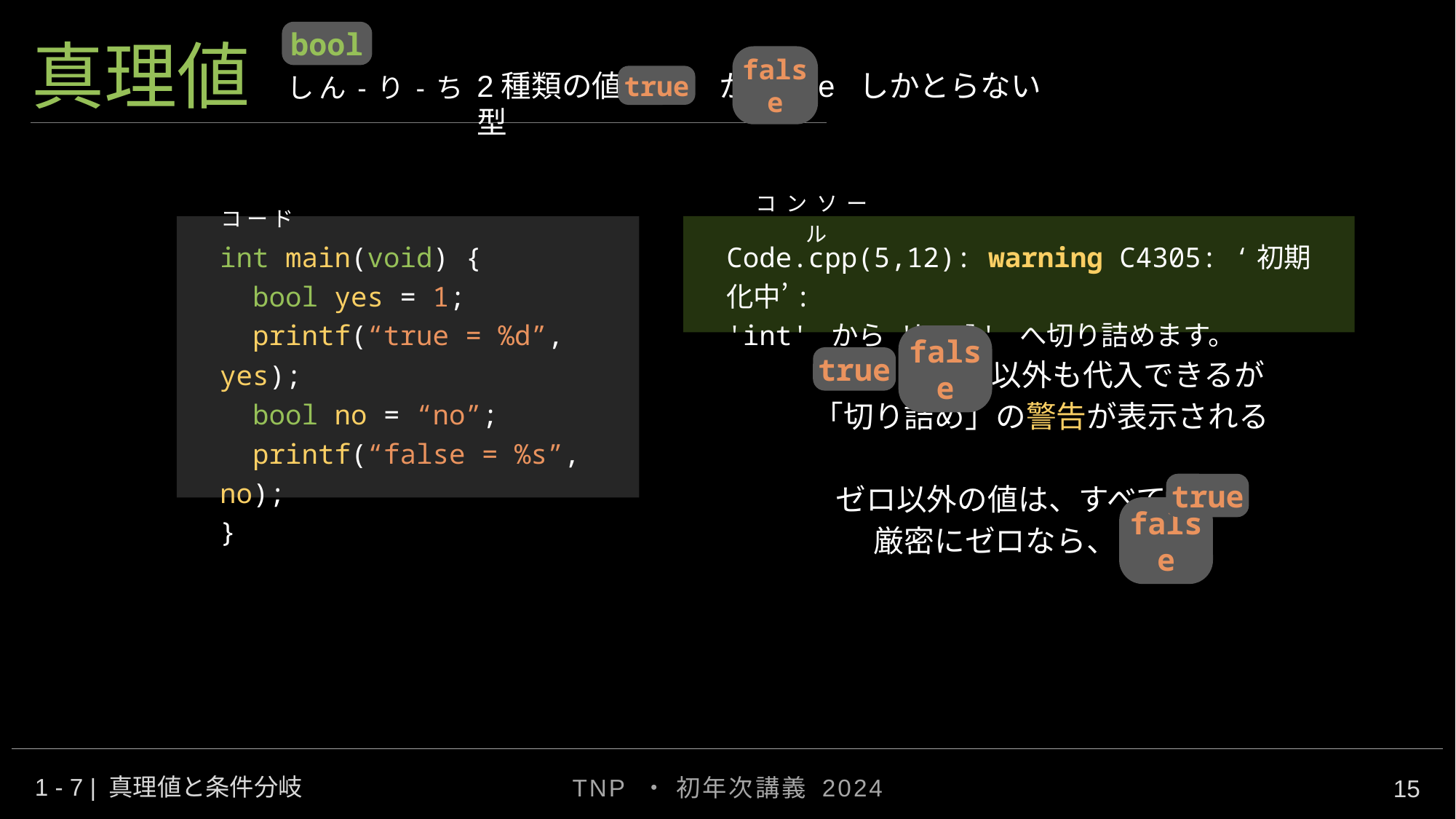

bool
真理値
2種類の値  true  か  false  しかとらない型
しん-り-ち
false
true
コード
コンソール
int main(void) {
  bool yes = 1;
  printf(“true = %d”, yes);
  bool no = “no”;
  printf(“false = %s”, no);
}
Code.cpp(5,12): warning C4305: ‘初期化中’:
'int' から 'bool' へ切り詰めます。
true    false  以外も代入できるが
「切り詰め」の警告が表示される

ゼロ以外の値は、すべて   true
厳密にゼロなら、   false
true
false
true
false
15
1 - 7 | 真理値と条件分岐